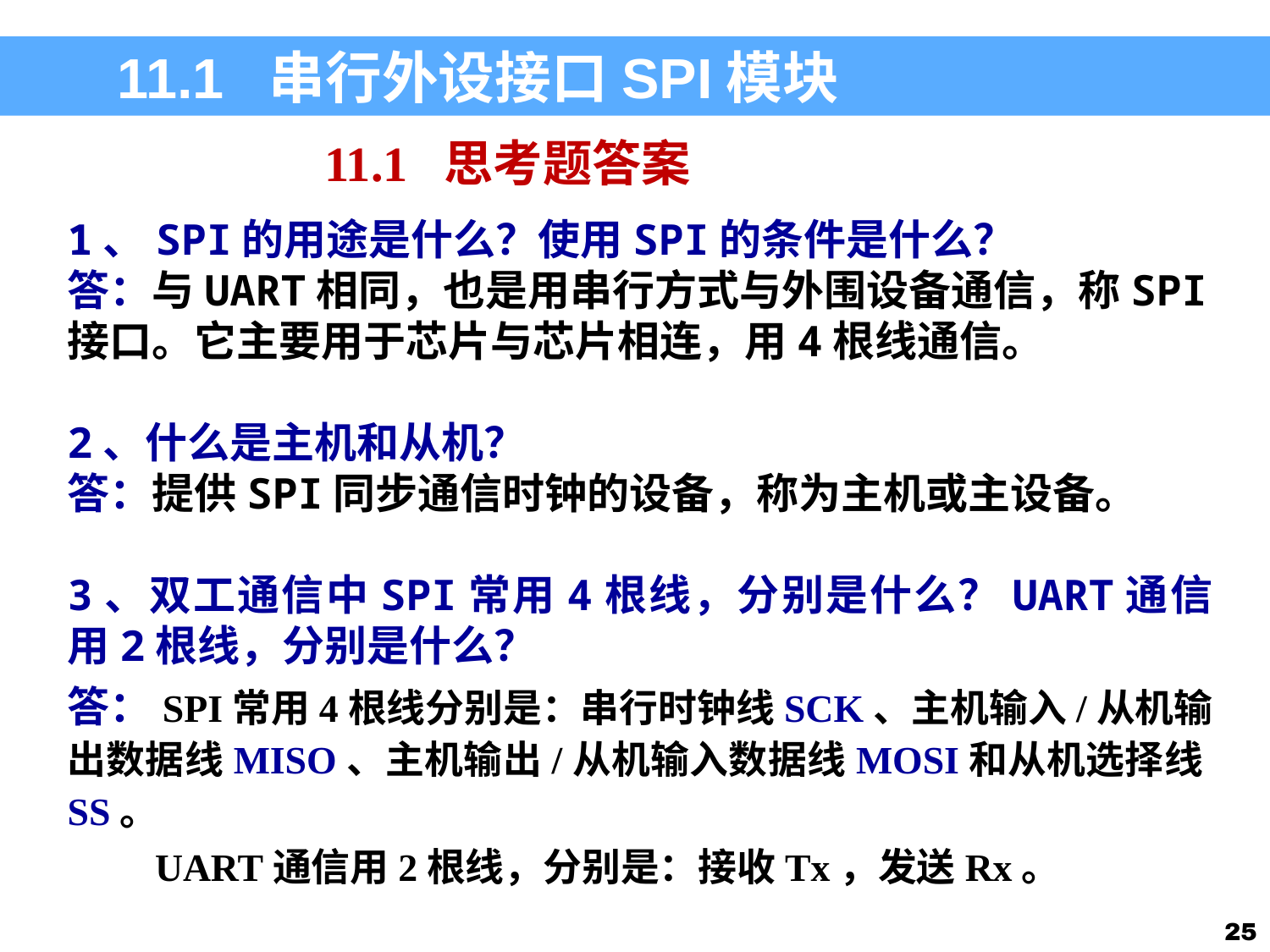

11.1  串行外设接口SPI模块
11.1  思考题答案
1、SPI的用途是什么？使用SPI的条件是什么？
答：与UART相同，也是用串行方式与外围设备通信，称SPI接口。它主要用于芯片与芯片相连，用4根线通信。

2、什么是主机和从机？
答：提供SPI同步通信时钟的设备，称为主机或主设备。

3、双工通信中SPI常用4根线，分别是什么？UART通信用2根线，分别是什么？
答：SPI常用4根线分别是：串行时钟线SCK、主机输入/从机输出数据线MISO、主机输出/从机输入数据线MOSI和从机选择线SS。
         UART通信用2根线，分别是：接收Tx，发送Rx。
25